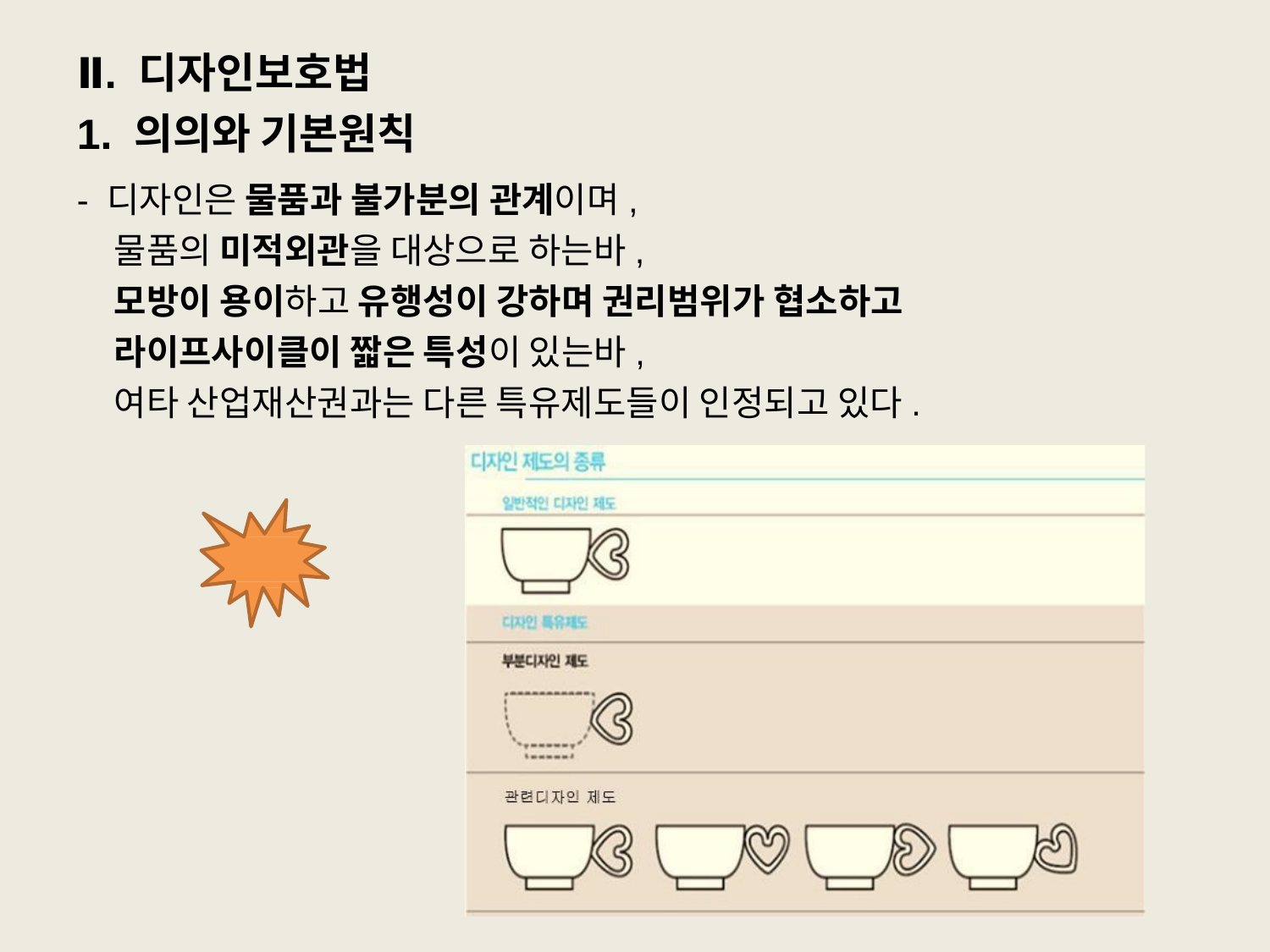

# Ⅱ. 디자인보호법
1. 의의와 기본원칙
- 디자인은 물품과 불가분의 관계이며,
물품의 미적외관을 대상으로 하는바,
모방이 용이하고 유행성이 강하며 권리범위가 협소하고
라이프사이클이 짧은 특성이 있는바,
여타 산업재산권과는 다른 특유제도들이 인정되고 있다.